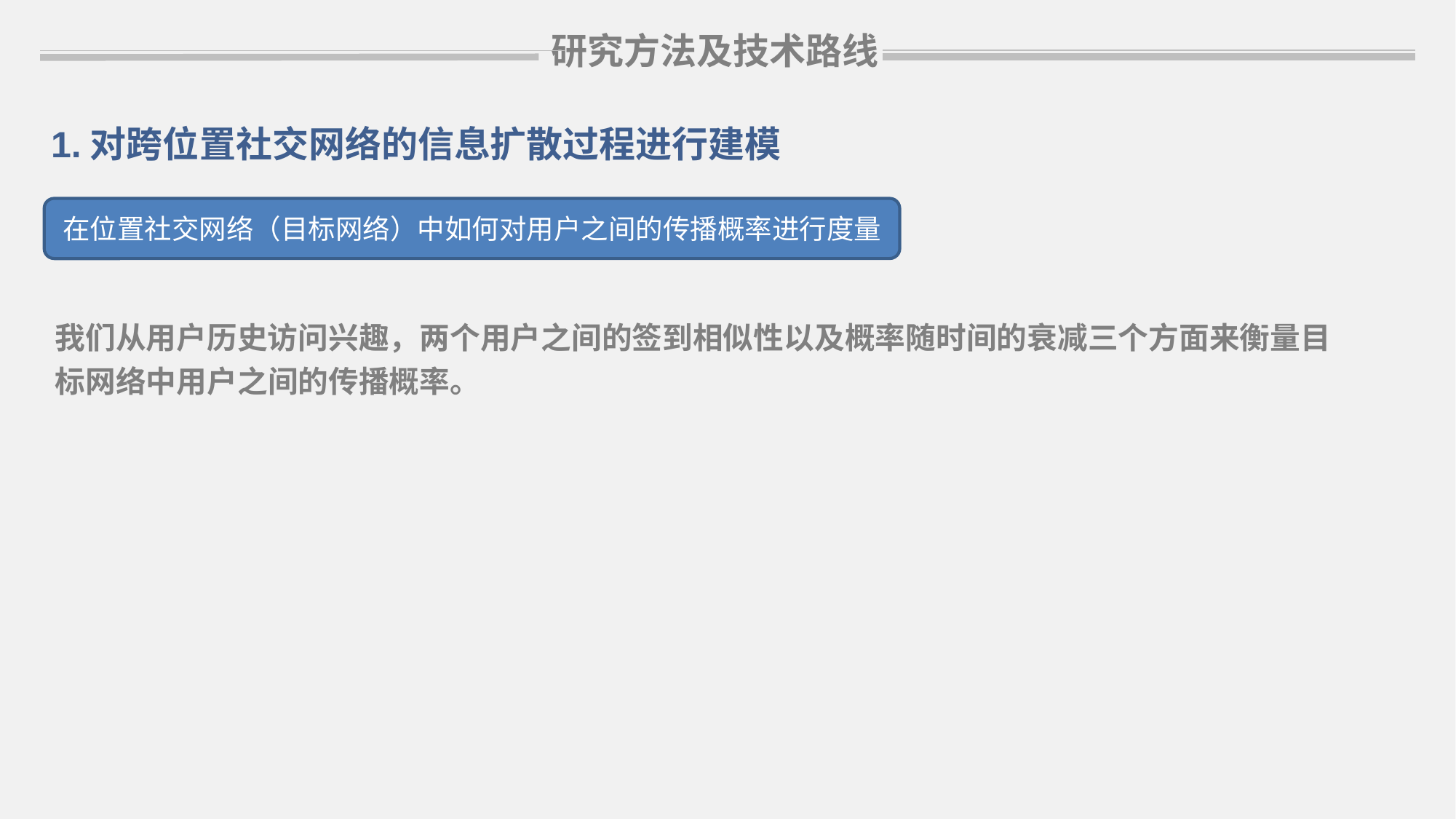

研究方法及技术路线
1.对跨位置社交网络的信息扩散过程进行建模
在位置社交网络（目标网络）中如何对用户之间的传播概率进行度量
我们从用户历史访问兴趣，两个用户之间的签到相似性以及概率随时间的衰减三个方面来衡量目标网络中用户之间的传播概率。